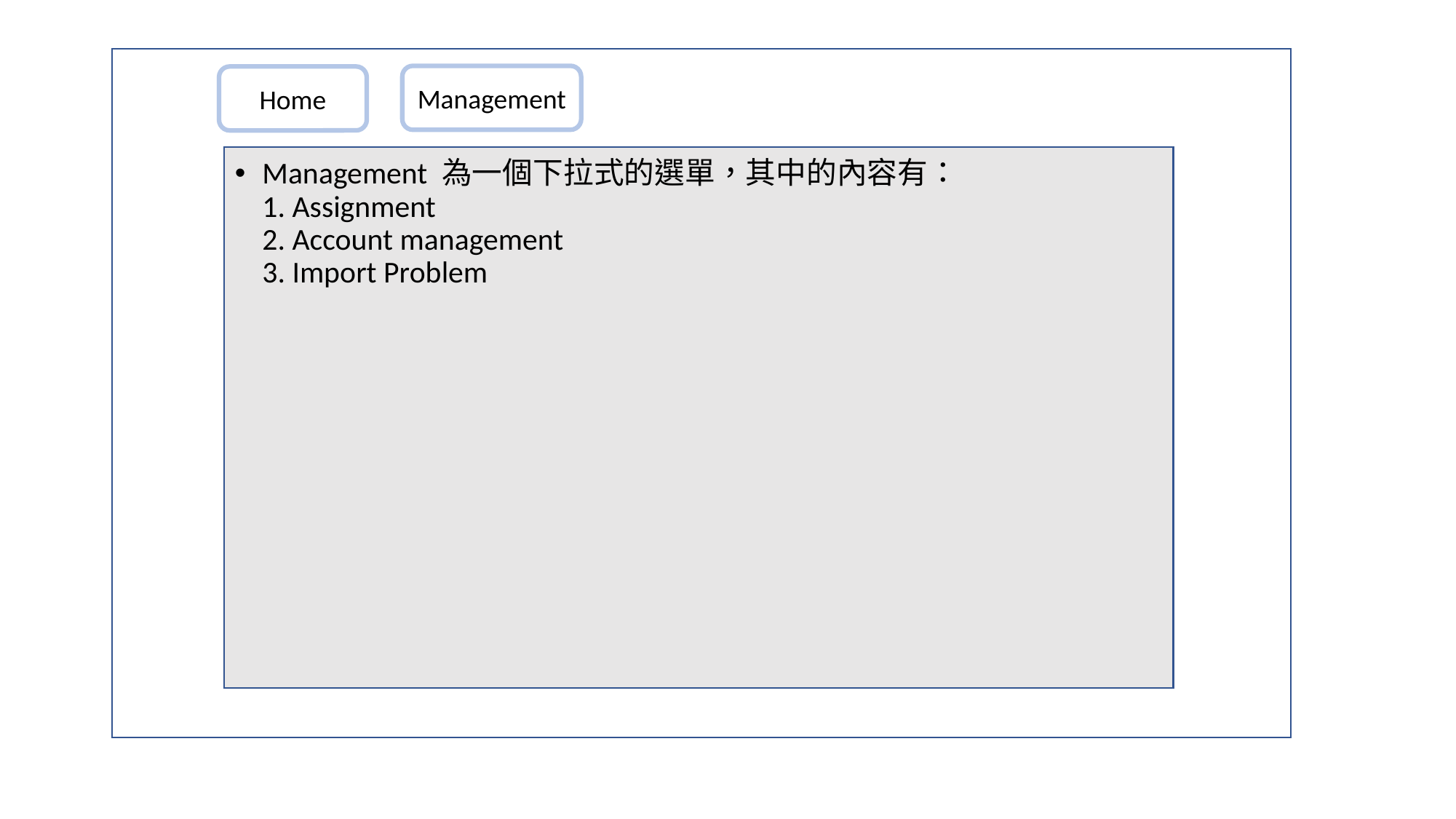

#

Management
Home
Management 為一個下拉式的選單，其中的內容有：
1. Assignment
2. Account management
3. Import Problem